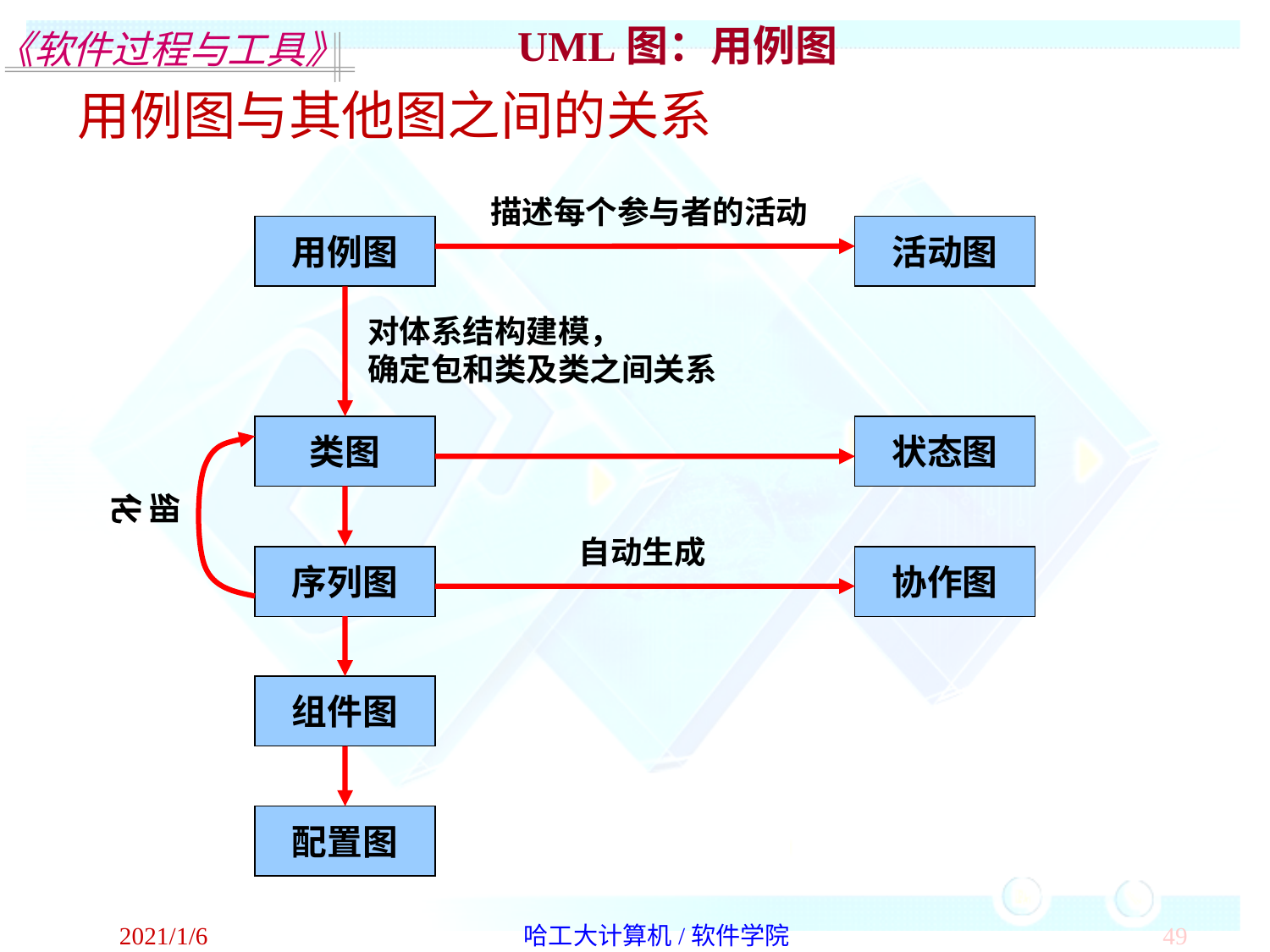

UML图：用例图
用例图与其他图之间的关系
描述每个参与者的活动
用例图
活动图

对体系结构建模，
确定包和类及类之间关系
类图
状态图

细化

自动生成
序列图
协作图

组件图

配置图